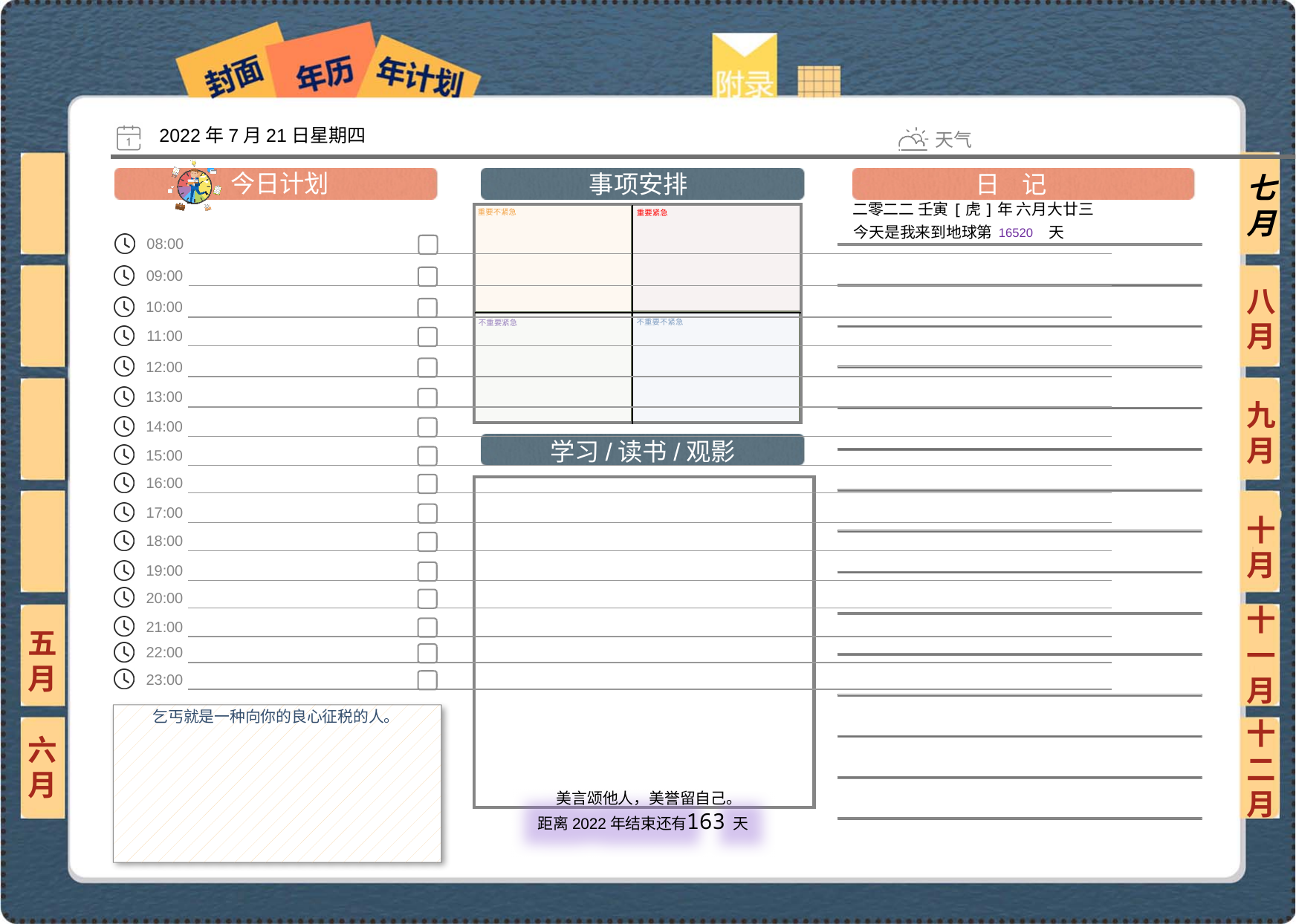

2022年7月21日星期四
七月
二零二二 壬寅[虎]年 六月大廿三
16520
八月
九月
十月
十一月
五月
乞丐就是一种向你的良心征税的人。

六月
十二月
163
 美言颂他人，美誉留自己。